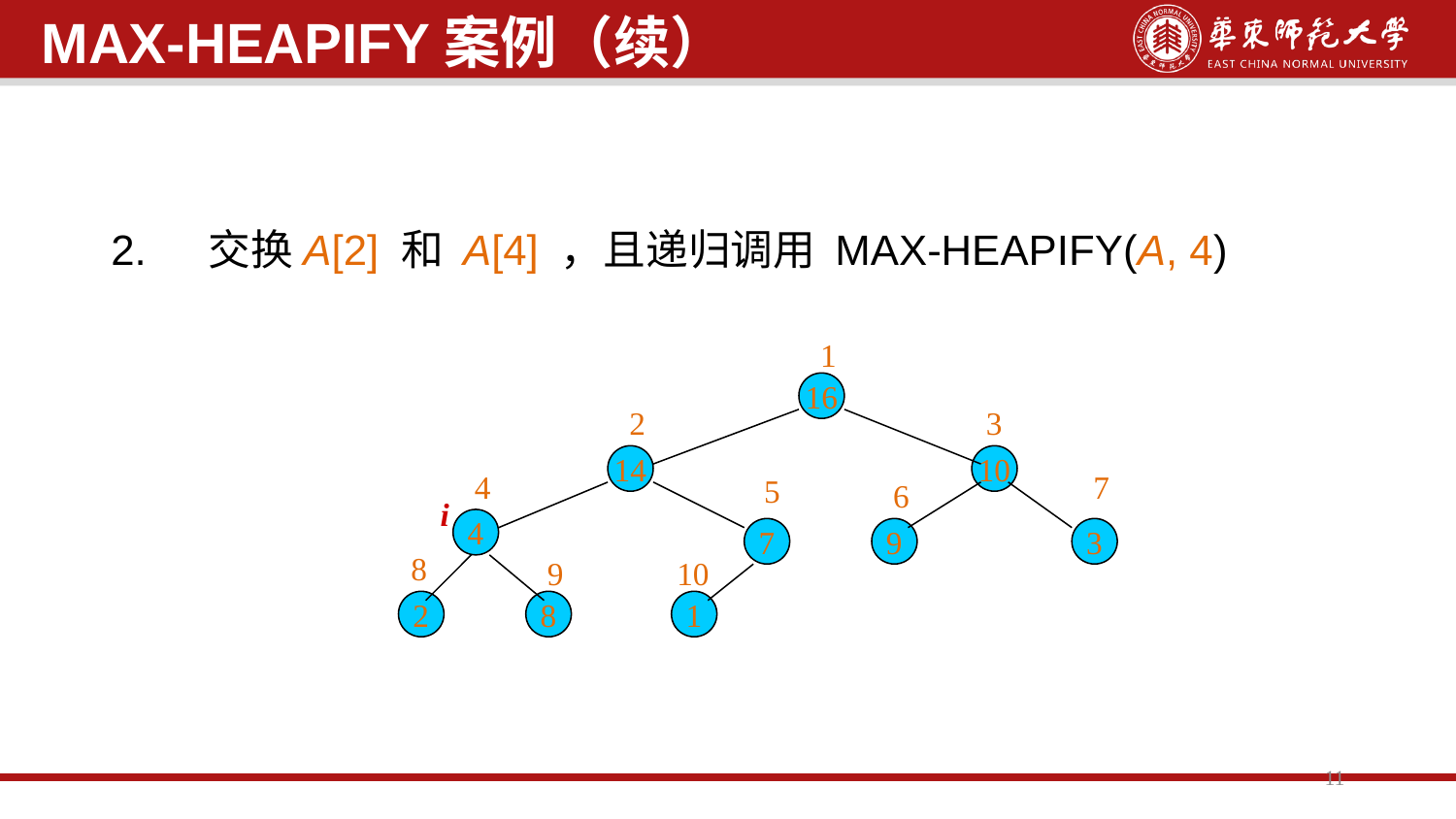

11
交换A[2] 和 A[4] ，且递归调用 MAX-HEAPIFY(A, 4)
MAX-HEAPIFY案例（续）
1
16
2
3

14
10
4
7
5
6

i
4
7
9
3
8
9
10

2
8
1